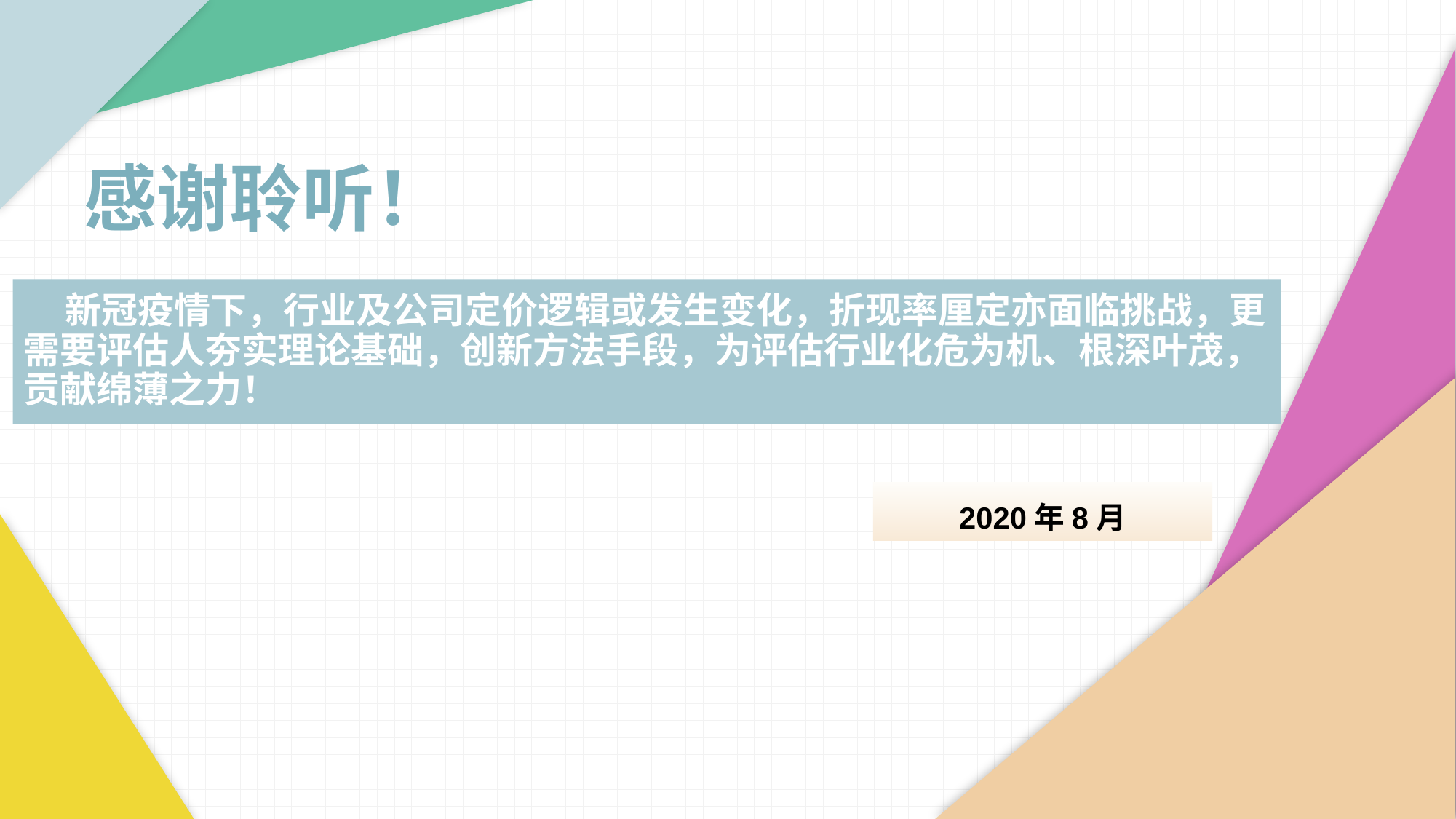

感谢聆听！
    新冠疫情下，行业及公司定价逻辑或发生变化，折现率厘定亦面临挑战，更需要评估人夯实理论基础，创新方法手段，为评估行业化危为机、根深叶茂，贡献绵薄之力！
2020年8月